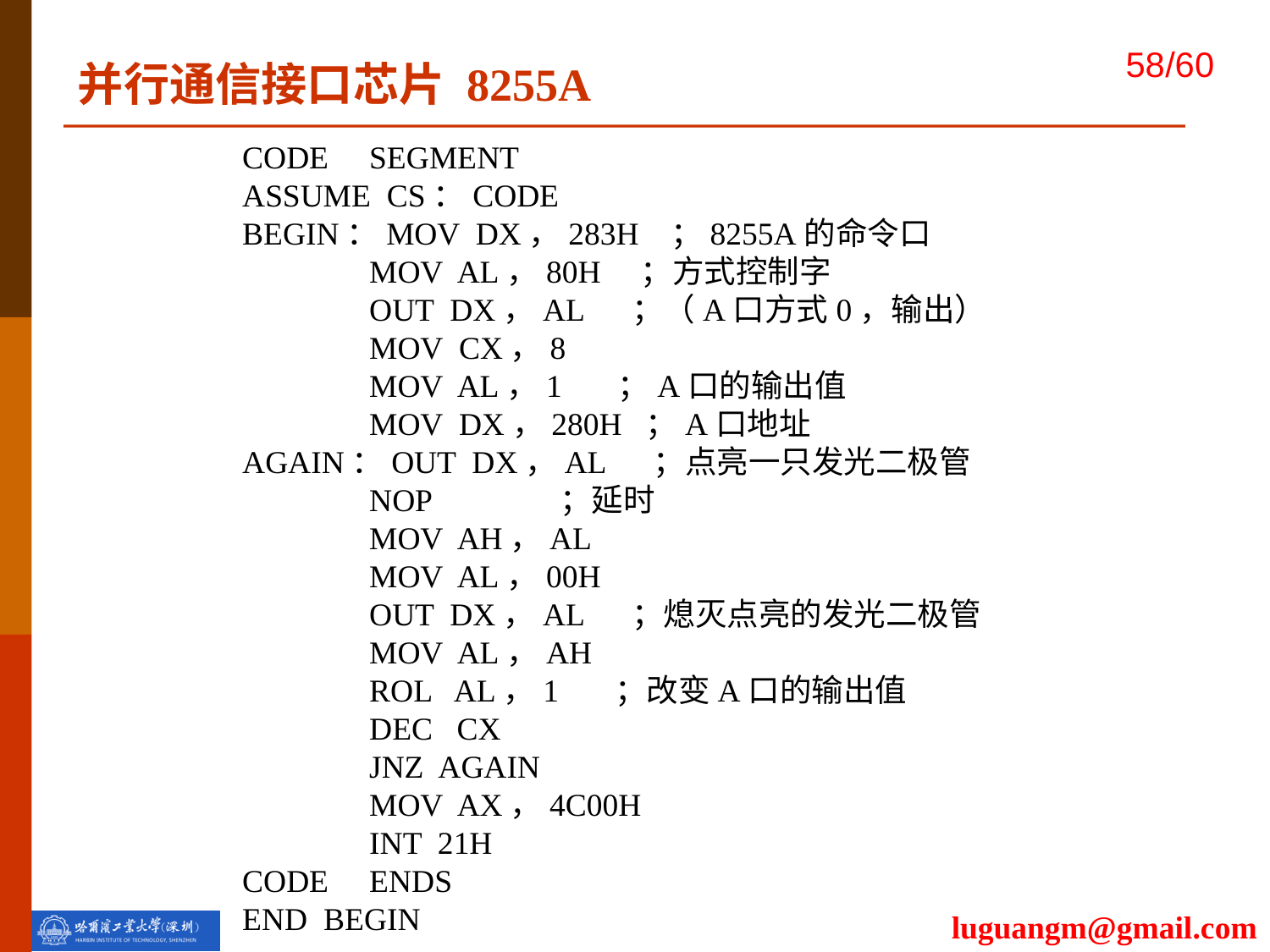

并行通信接口芯片 8255A
CODE 	SEGMENT
ASSUME  CS：CODE
BEGIN：MOV  DX，283H   ；8255A的命令口
	MOV  AL，80H    ；方式控制字
	OUT  DX，AL     ；（A口方式0，输出）
	MOV  CX，8
	MOV  AL，1      ；A口的输出值
	MOV  DX，280H  ；A口地址
AGAIN：OUT  DX，AL     ；点亮一只发光二极管
	NOP               ；延时
	MOV  AH，AL
	MOV  AL，00H
	OUT  DX，AL     ；熄灭点亮的发光二极管
	MOV  AL，AH
	ROL   AL，1      ；改变A口的输出值
	DEC   CX
	JNZ  AGAIN
	MOV  AX，4C00H
	INT  21H
CODE	ENDS
END  BEGIN